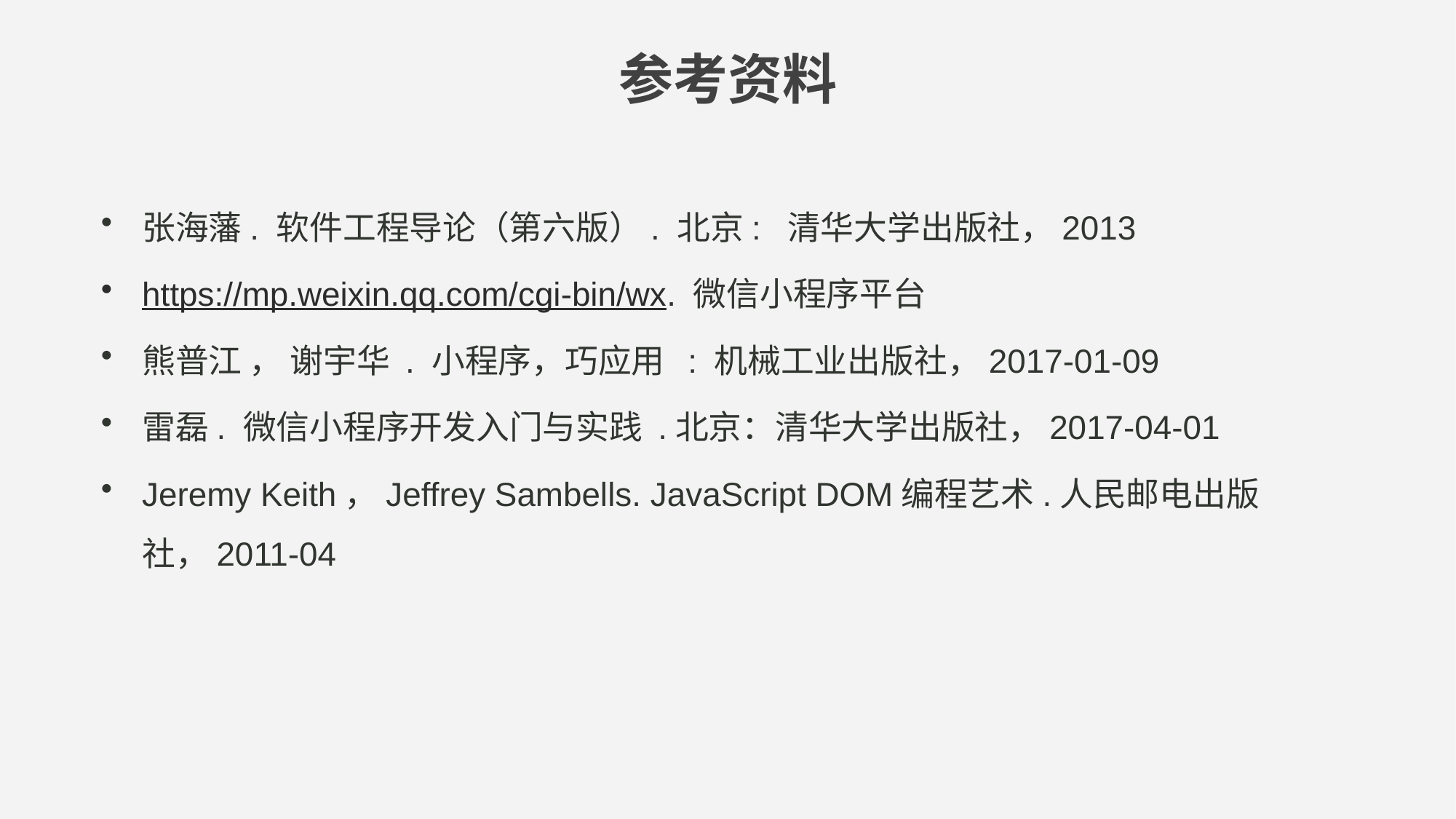

参考资料
张海藩. 软件工程导论（第六版）. 北京:  清华大学出版社，2013
https://mp.weixin.qq.com/cgi-bin/wx. 微信小程序平台
熊普江 ， 谢宇华 . 小程序，巧应用  : 机械工业出版社，2017-01-09
雷磊. 微信小程序开发入门与实践 .北京：清华大学出版社，2017-04-01
Jeremy Keith，Jeffrey Sambells. JavaScript DOM编程艺术.人民邮电出版社，2011-04